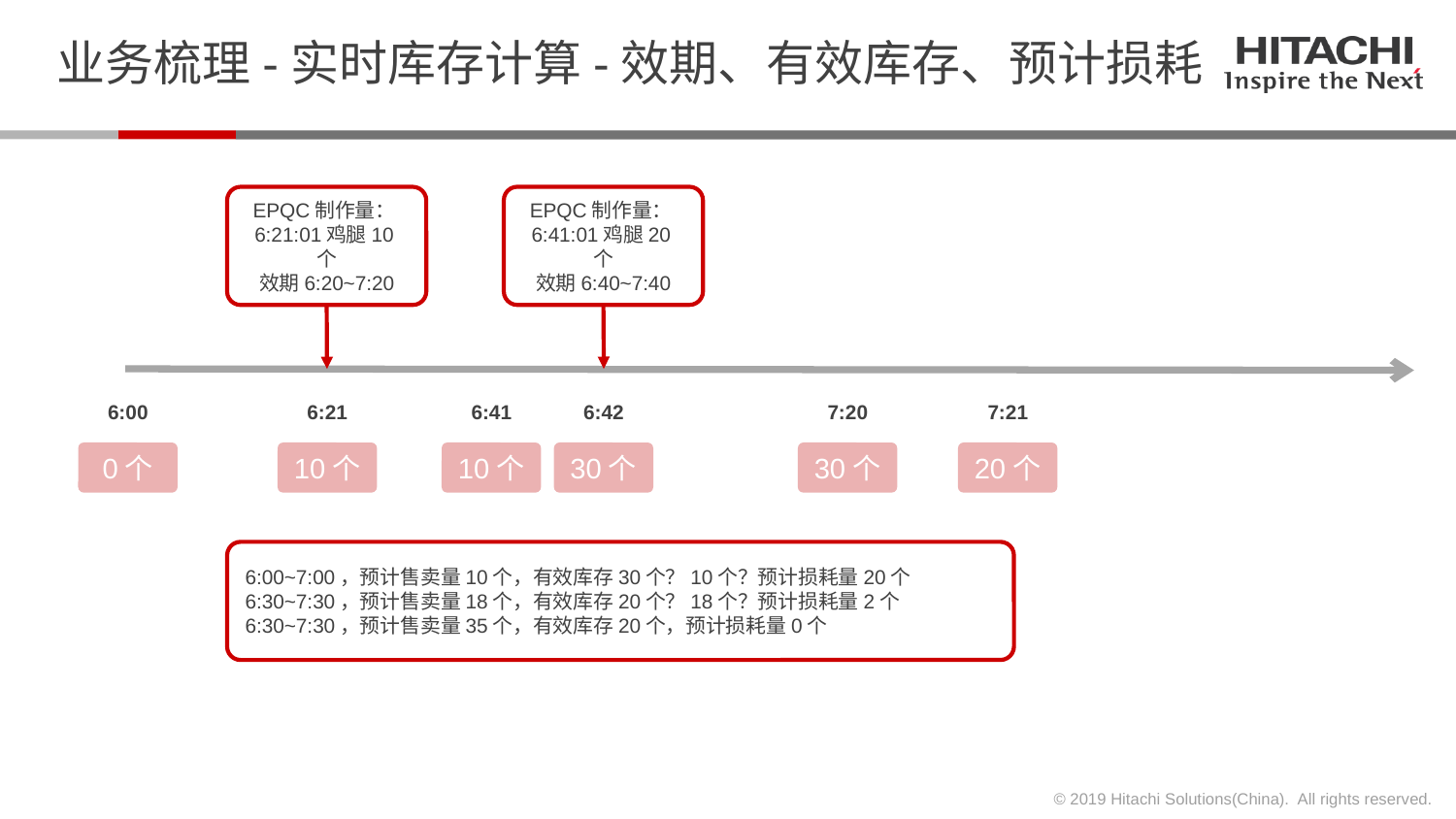

# 业务梳理-实时库存计算-效期、有效库存、预计损耗
EPQC制作量：6:41:01鸡腿20个
效期6:40~7:40
EPQC制作量：6:21:01鸡腿10个
效期6:20~7:20
6:00
0个
6:21
10个
6:41
10个
6:42
30个
7:20
30个
7:21
20个
6:00~7:00，预计售卖量10个，有效库存30个？10个？预计损耗量20个
6:30~7:30，预计售卖量18个，有效库存20个？18个？预计损耗量2个
6:30~7:30，预计售卖量35个，有效库存20个，预计损耗量0个